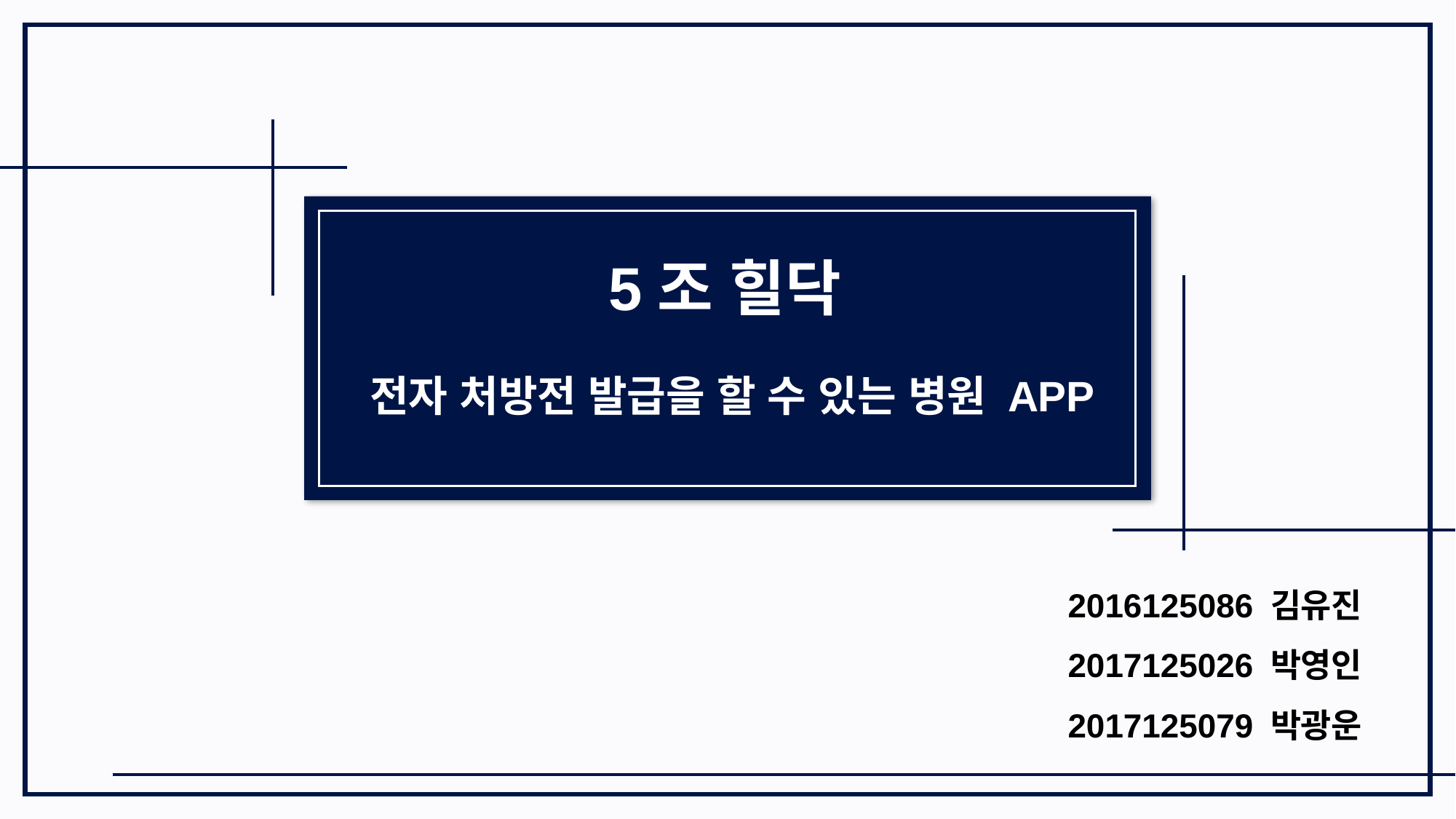

5조 힐닥
전자 처방전 발급을 할 수 있는 병원 APP
2016125086 김유진
2017125026 박영인
2017125079 박광운